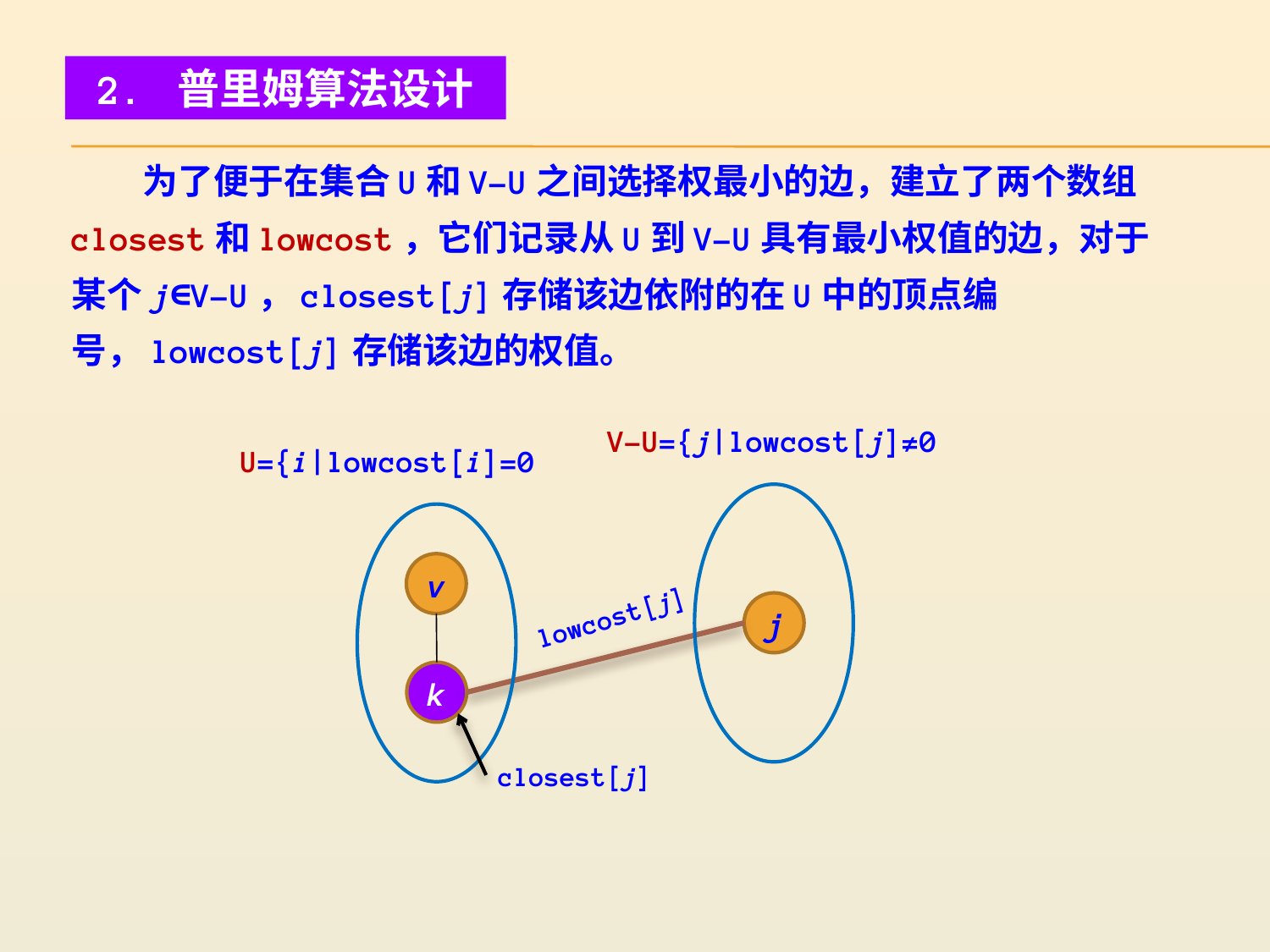

2. 普里姆算法设计
　　为了便于在集合U和V-U之间选择权最小的边，建立了两个数组closest和lowcost，它们记录从U到V-U具有最小权值的边，对于某个j∈V-U，closest[j]存储该边依附的在U中的顶点编号，lowcost[j]存储该边的权值。

V-U={j|lowcost[j]≠0
U={i|lowcost[i]=0

v
lowcost[j]
j
k
closest[j]